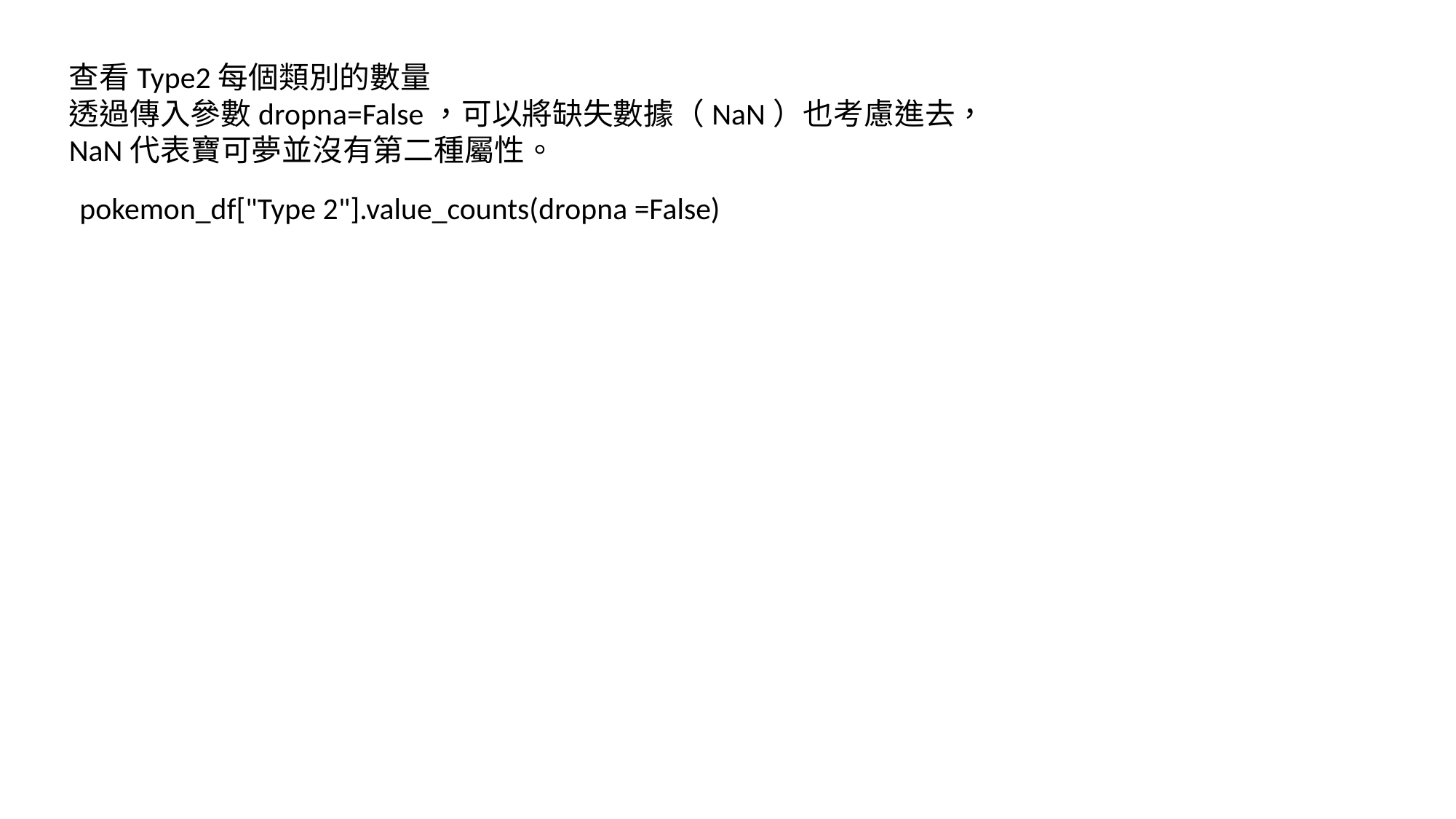

查看Type2每個類別的數量
透過傳入參數dropna=False，可以將缺失數據（NaN）也考慮進去，
NaN代表寶可夢並沒有第二種屬性。
pokemon_df["Type 2"].value_counts(dropna =False)